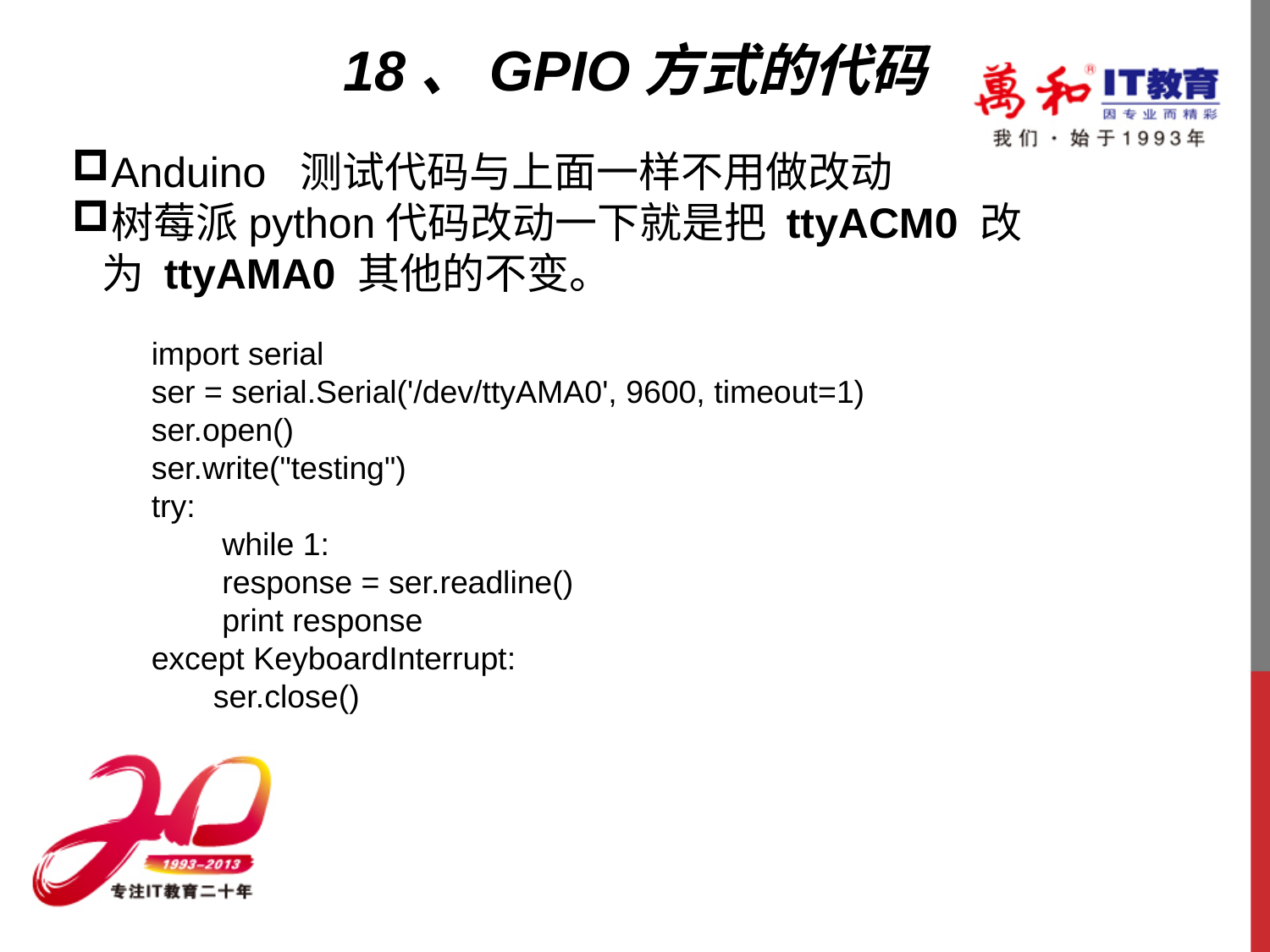

# 18、GPIO方式的代码
Anduino  测试代码与上面一样不用做改动
树莓派python代码改动一下就是把 ttyACM0 改为 ttyAMA0 其他的不变。
import serial
ser = serial.Serial('/dev/ttyAMA0', 9600, timeout=1)
ser.open()
ser.write("testing")
try:
        while 1:
        response = ser.readline()
        print response
except KeyboardInterrupt:
       ser.close()